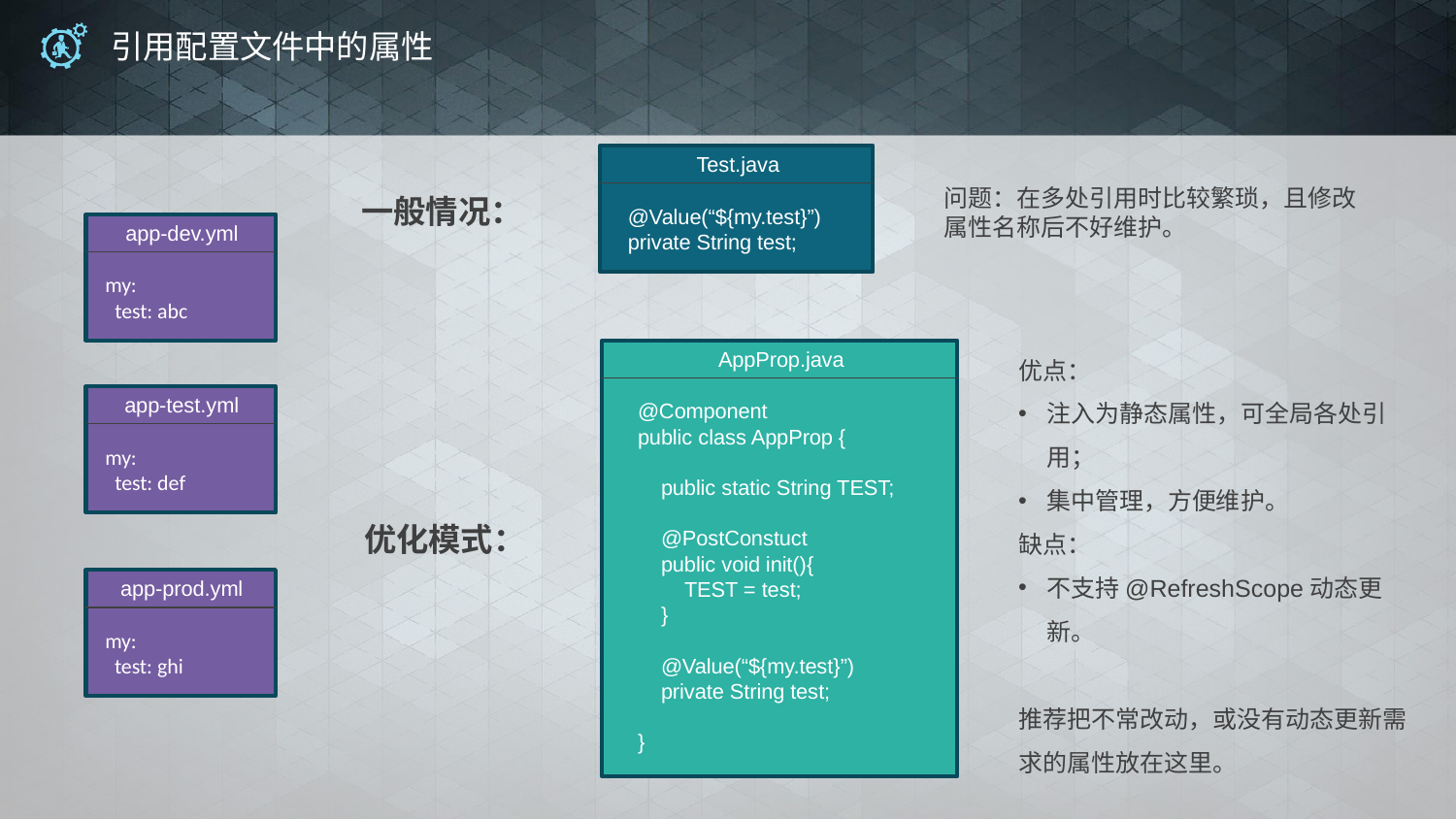

# 引用配置文件中的属性

Test.java
@Value(“${my.test}”)
private String test;
问题：在多处引用时比较繁琐，且修改属性名称后不好维护。
一般情况：

app-dev.yml
my:
  test: abc

AppProp.java
@Component
public class AppProp {

    public static String TEST;

    @PostConstuct
    public void init(){
        TEST = test;
    }

    @Value(“${my.test}”)
    private String test;

}
优点：
注入为静态属性，可全局各处引用；
集中管理，方便维护。
缺点：
不支持@RefreshScope动态更新。

推荐把不常改动，或没有动态更新需求的属性放在这里。

app-test.yml
my:
  test: def
优化模式：

app-prod.yml
my:
  test: ghi